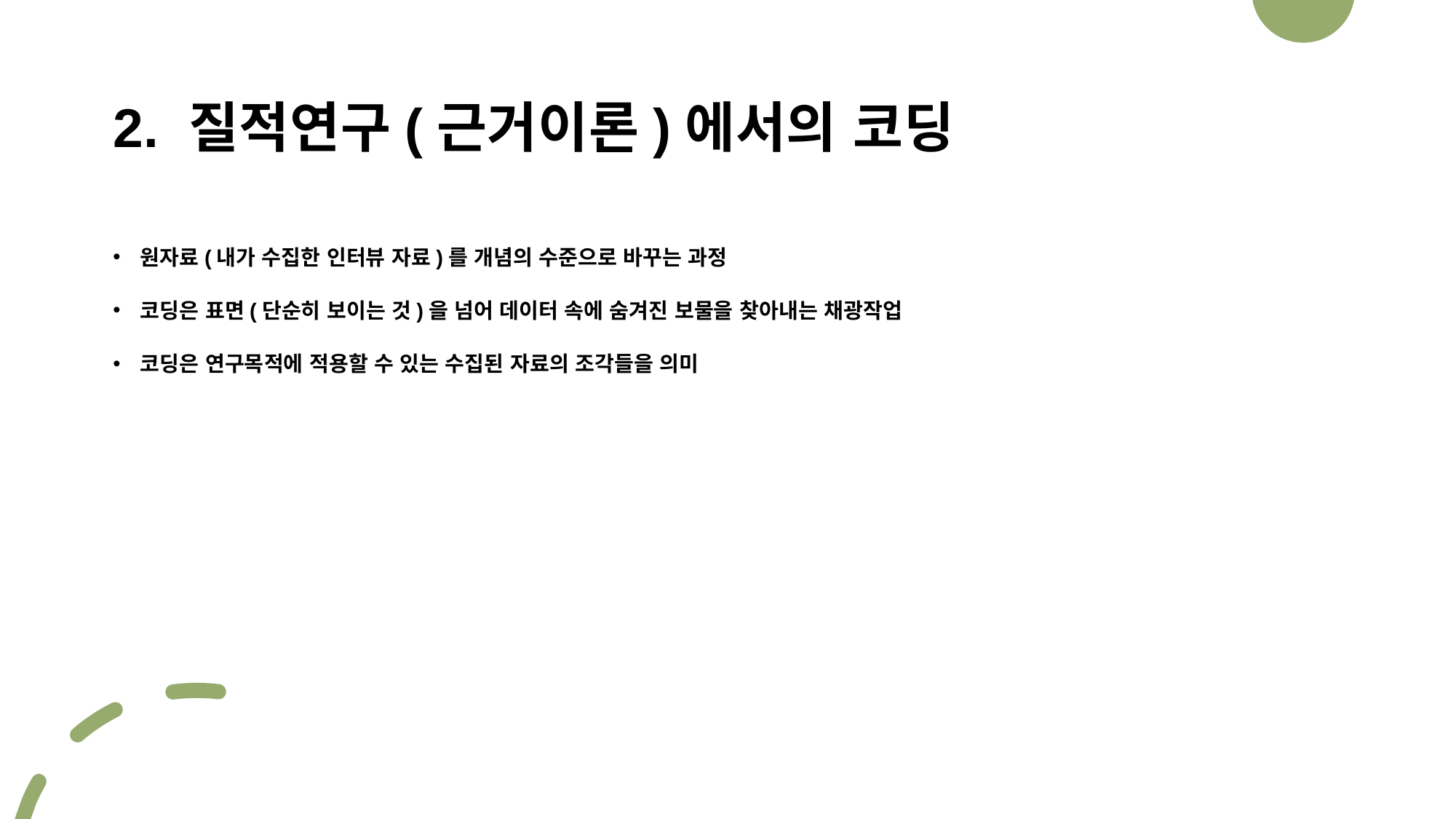

# 2. 질적연구(근거이론)에서의 코딩
원자료(내가 수집한 인터뷰 자료)를 개념의 수준으로 바꾸는 과정
코딩은 표면(단순히 보이는 것)을 넘어 데이터 속에 숨겨진 보물을 찾아내는 채광작업
코딩은 연구목적에 적용할 수 있는 수집된 자료의 조각들을 의미